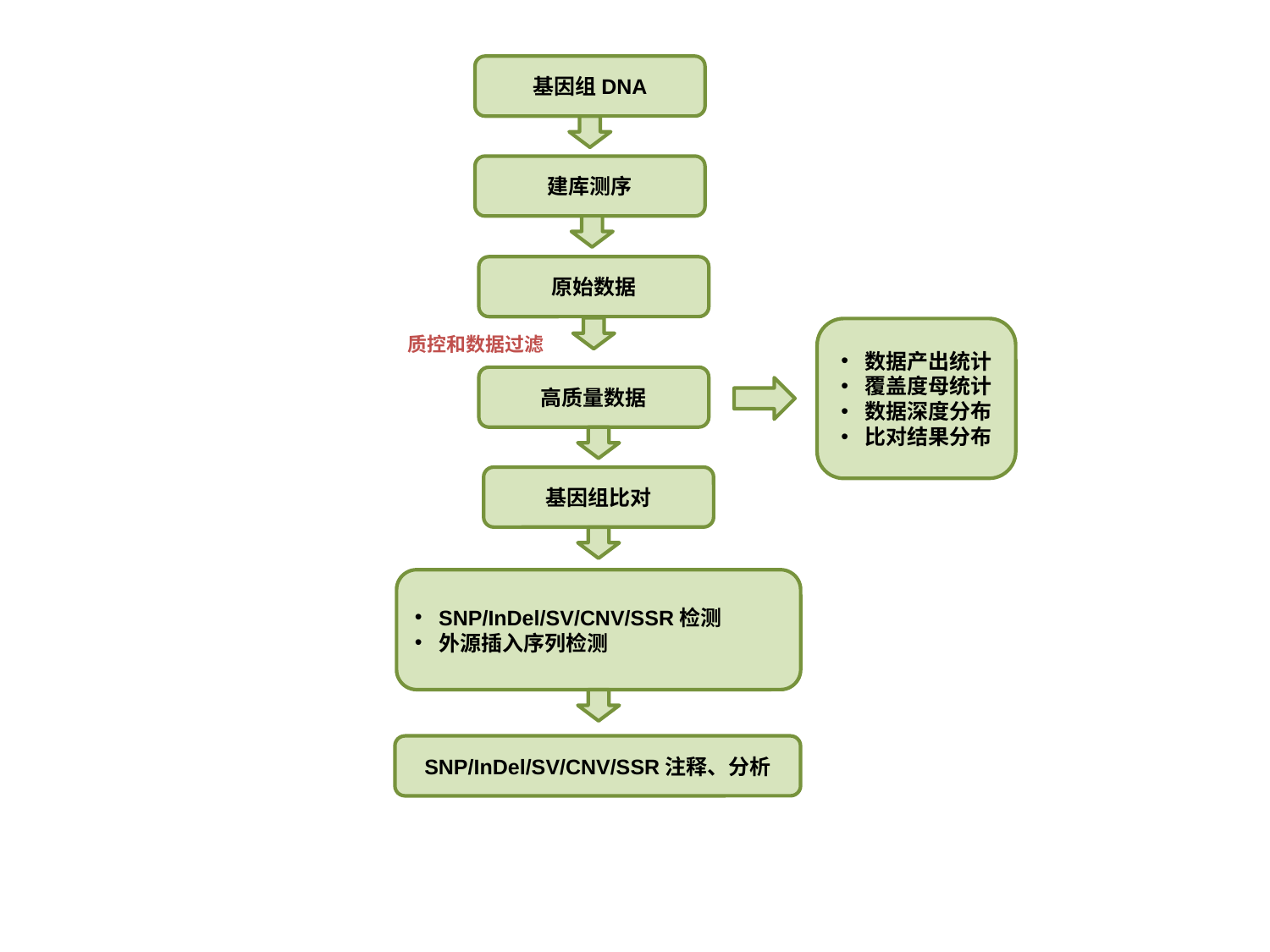

基因组DNA

建库测序

原始数据

数据产出统计
覆盖度母统计
数据深度分布
比对结果分布
质控和数据过滤
高质量数据

基因组比对

SNP/InDel/SV/CNV/SSR检测
外源插入序列检测

SNP/InDel/SV/CNV/SSR注释、分析